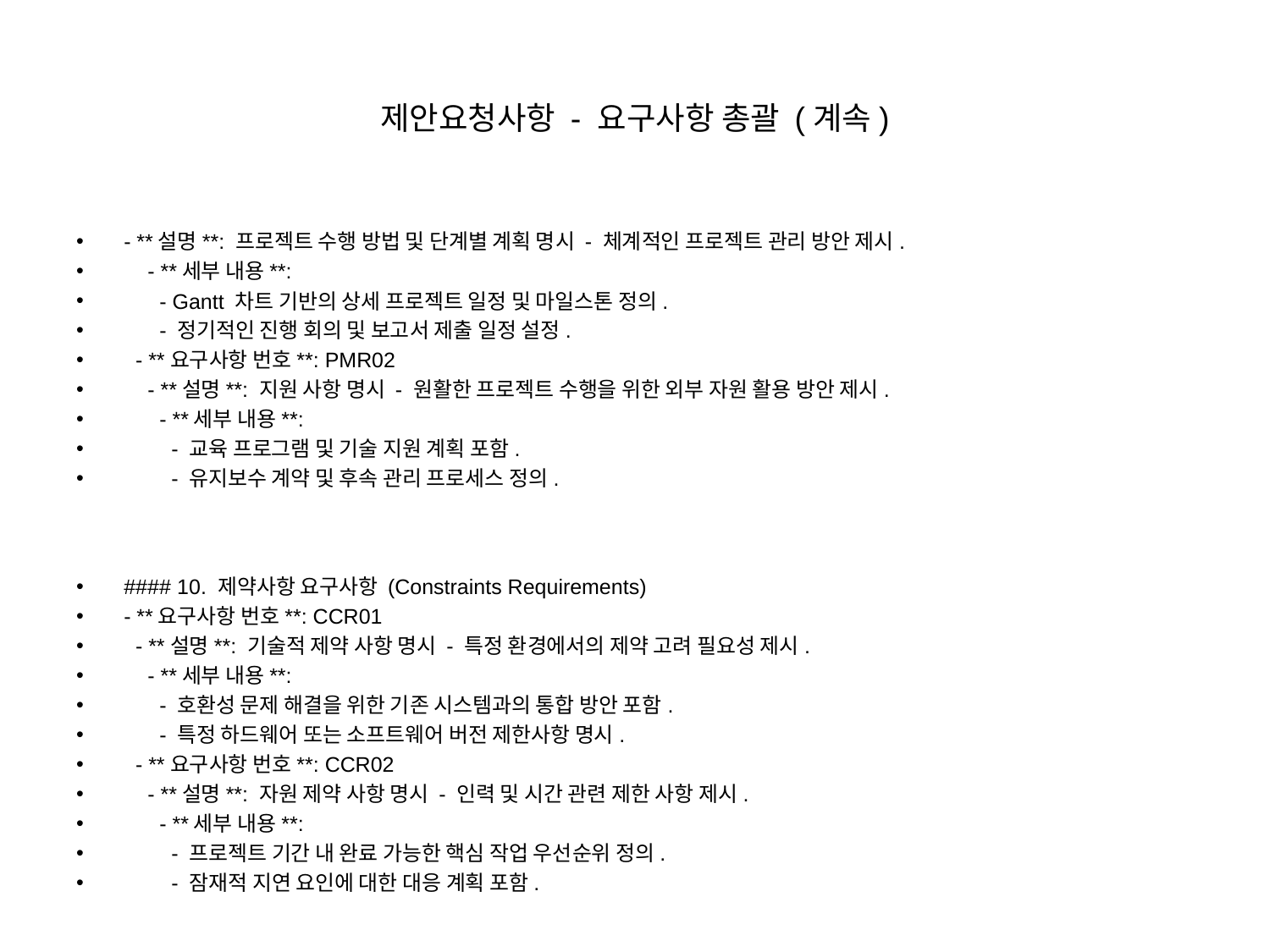

# 제안요청사항 - 요구사항 총괄 (계속)
- **설명**: 프로젝트 수행 방법 및 단계별 계획 명시 - 체계적인 프로젝트 관리 방안 제시.
    - **세부 내용**:
      - Gantt 차트 기반의 상세 프로젝트 일정 및 마일스톤 정의.
      - 정기적인 진행 회의 및 보고서 제출 일정 설정.
  - **요구사항 번호**: PMR02
    - **설명**: 지원 사항 명시 - 원활한 프로젝트 수행을 위한 외부 자원 활용 방안 제시.
      - **세부 내용**:
        - 교육 프로그램 및 기술 지원 계획 포함.
        - 유지보수 계약 및 후속 관리 프로세스 정의.

#### 10. 제약사항 요구사항 (Constraints Requirements)
- **요구사항 번호**: CCR01
  - **설명**: 기술적 제약 사항 명시 - 특정 환경에서의 제약 고려 필요성 제시.
    - **세부 내용**:
      - 호환성 문제 해결을 위한 기존 시스템과의 통합 방안 포함.
      - 특정 하드웨어 또는 소프트웨어 버전 제한사항 명시.
  - **요구사항 번호**: CCR02
    - **설명**: 자원 제약 사항 명시 - 인력 및 시간 관련 제한 사항 제시.
      - **세부 내용**:
        - 프로젝트 기간 내 완료 가능한 핵심 작업 우선순위 정의.
        - 잠재적 지연 요인에 대한 대응 계획 포함.